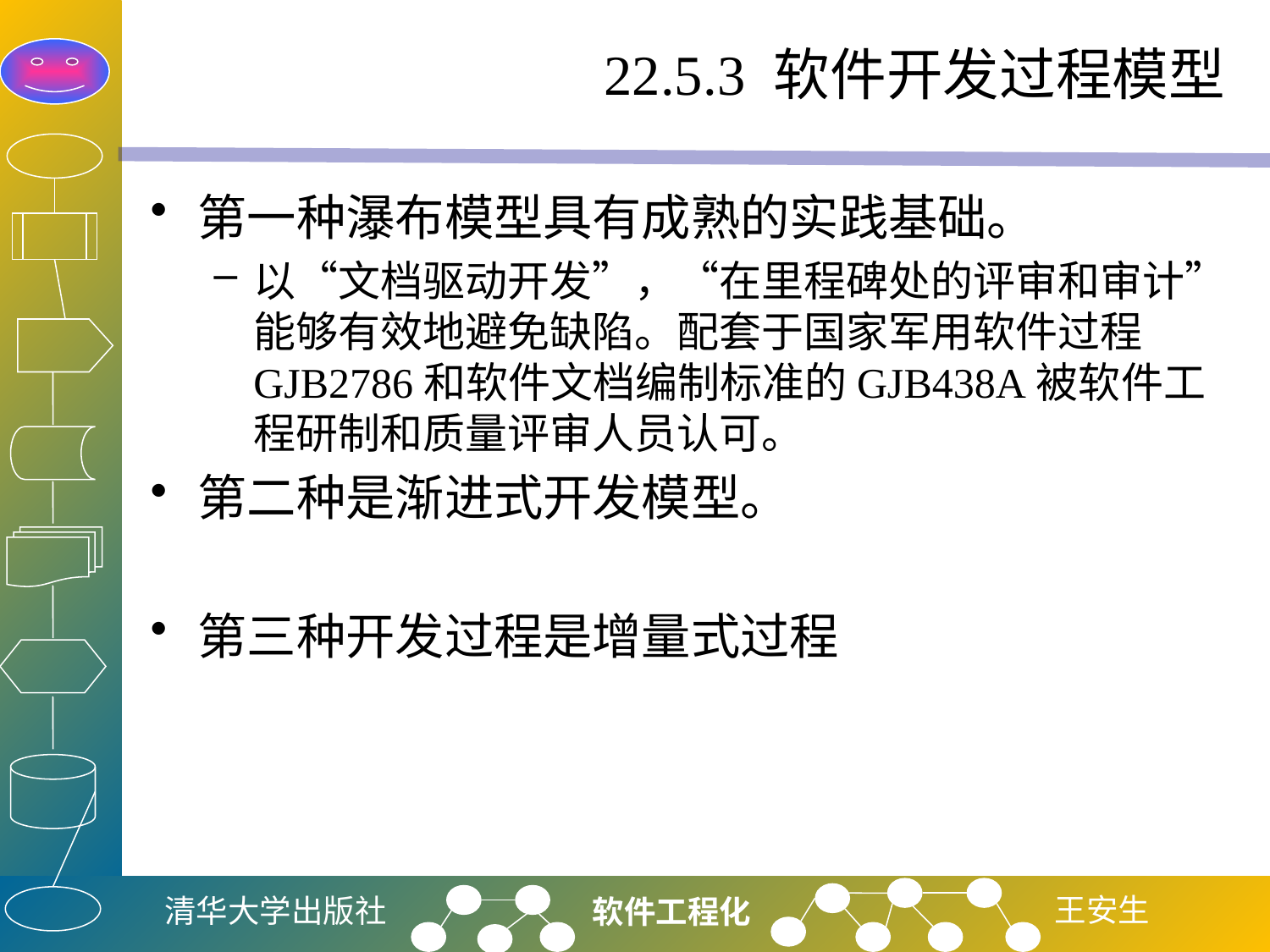

# 22.5.3 软件开发过程模型
第一种瀑布模型具有成熟的实践基础。
以“文档驱动开发”，“在里程碑处的评审和审计”能够有效地避免缺陷。配套于国家军用软件过程GJB2786和软件文档编制标准的GJB438A被软件工程研制和质量评审人员认可。
第二种是渐进式开发模型。

第三种开发过程是增量式过程